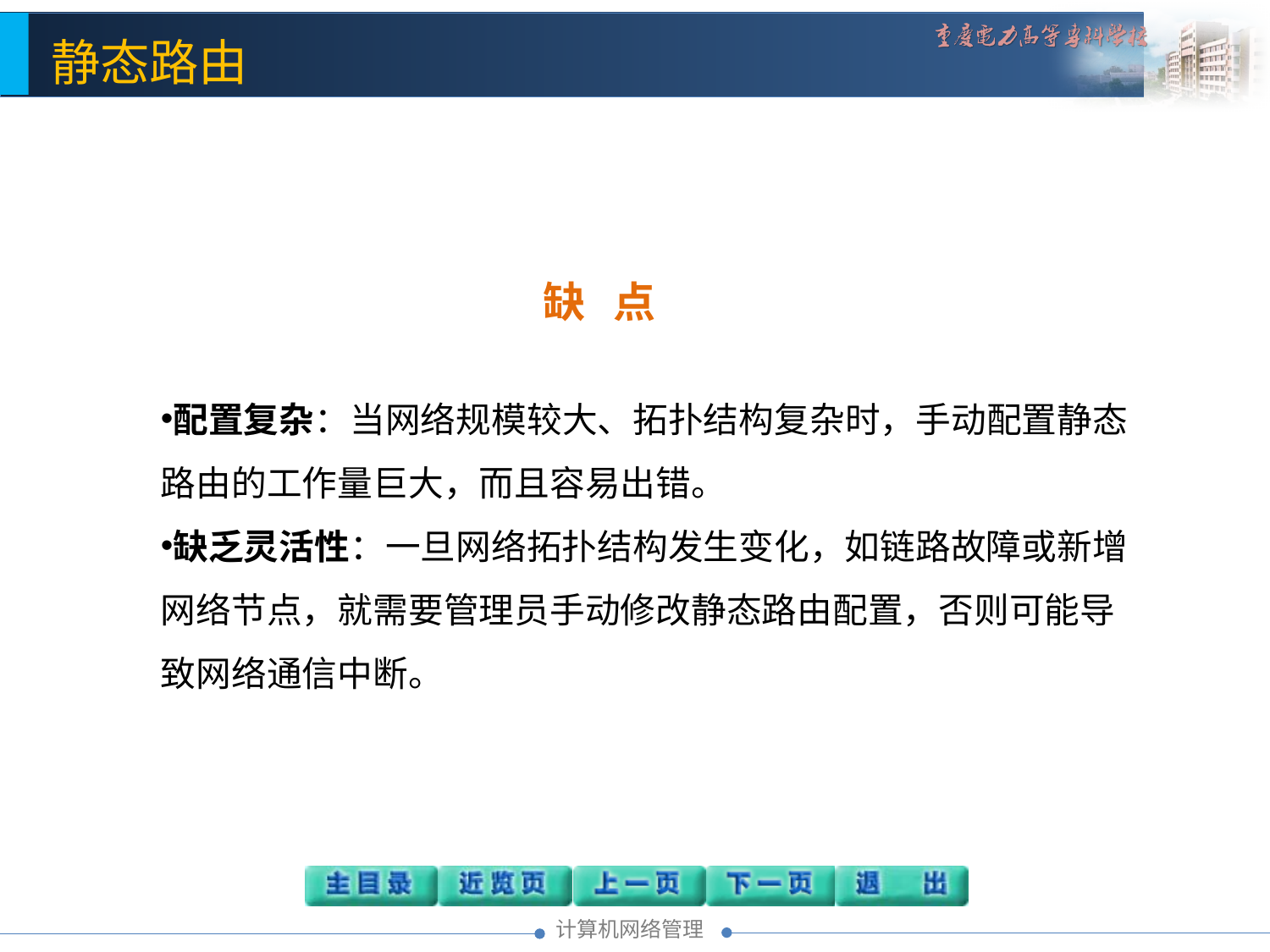

缺   点
配置复杂：当网络规模较大、拓扑结构复杂时，手动配置静态路由的工作量巨大，而且容易出错。
缺乏灵活性：一旦网络拓扑结构发生变化，如链路故障或新增网络节点，就需要管理员手动修改静态路由配置，否则可能导致网络通信中断。